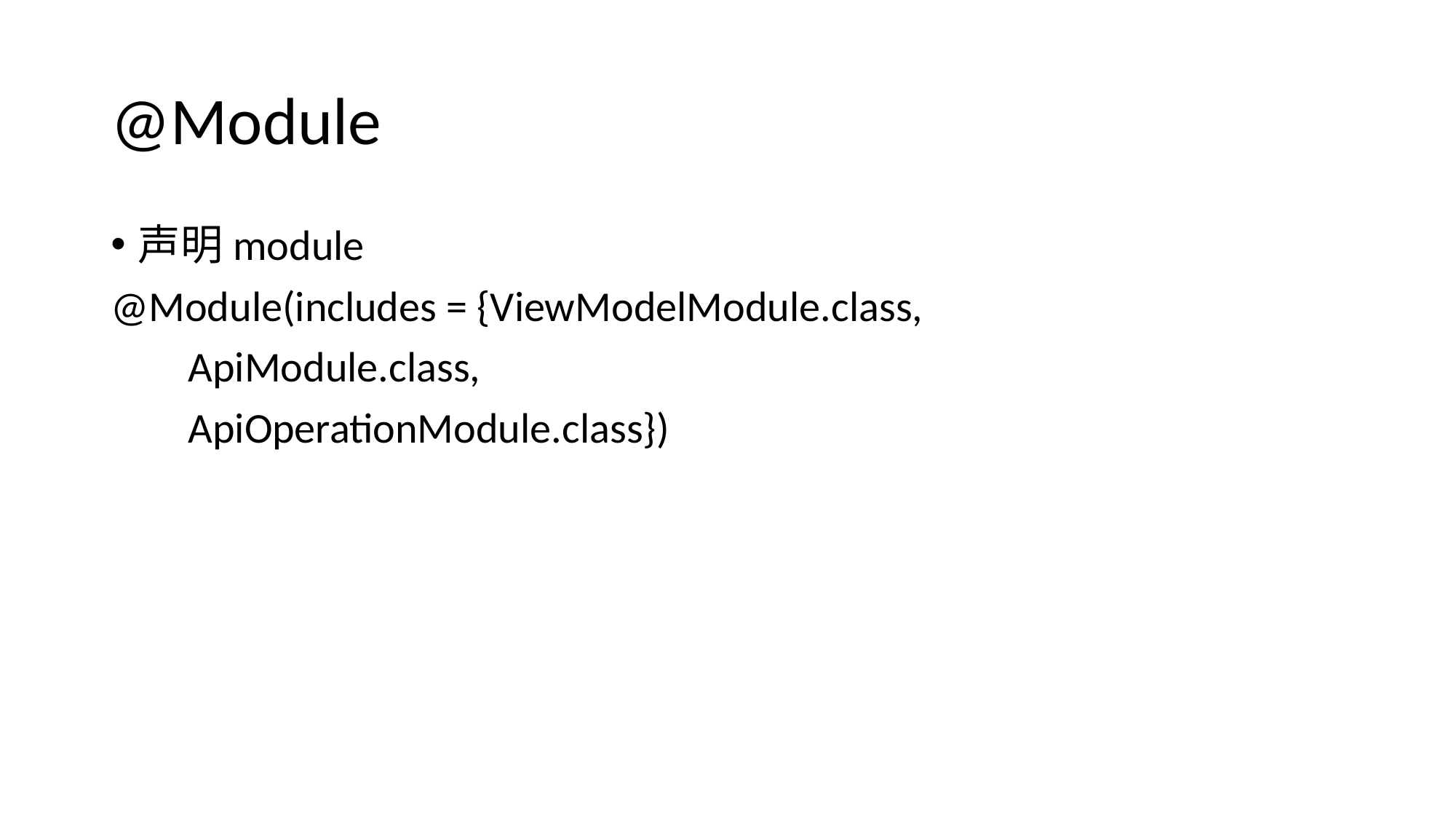

# @Module
声明module
@Module(includes = {ViewModelModule.class,
        ApiModule.class,
        ApiOperationModule.class})